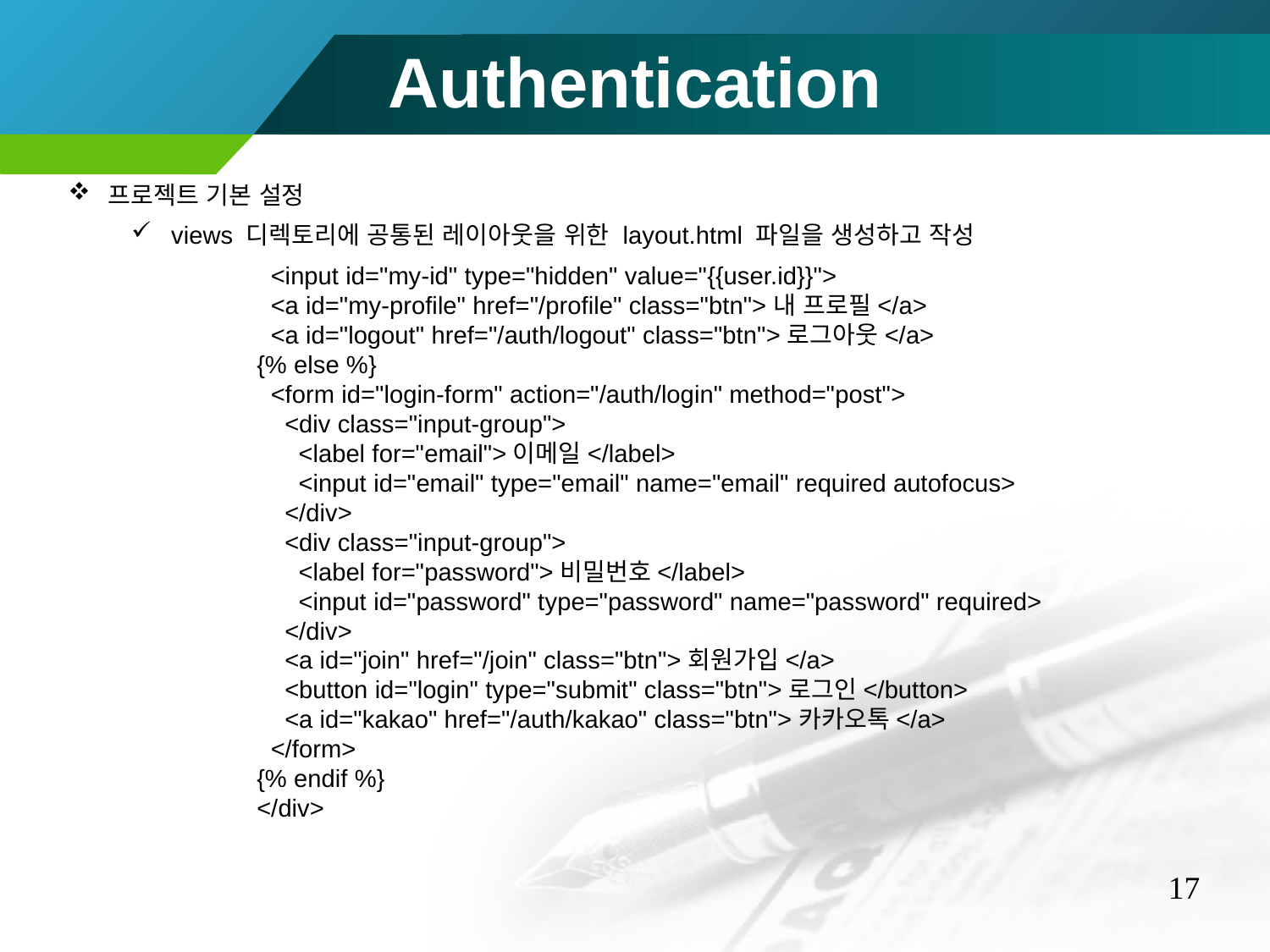

Authentication
프로젝트 기본 설정
views 디렉토리에 공통된 레이아웃을 위한 layout.html 파일을 생성하고 작성
            <input id="my-id" type="hidden" value="{{user.id}}">
            <a id="my-profile" href="/profile" class="btn">내 프로필</a>
            <a id="logout" href="/auth/logout" class="btn">로그아웃</a>
          {% else %}
            <form id="login-form" action="/auth/login" method="post">
              <div class="input-group">
                <label for="email">이메일</label>
                <input id="email" type="email" name="email" required autofocus>
              </div>
              <div class="input-group">
                <label for="password">비밀번호</label>
                <input id="password" type="password" name="password" required>
              </div>
              <a id="join" href="/join" class="btn">회원가입</a>
              <button id="login" type="submit" class="btn">로그인</button>
              <a id="kakao" href="/auth/kakao" class="btn">카카오톡</a>
            </form>
          {% endif %}
          </div>

17